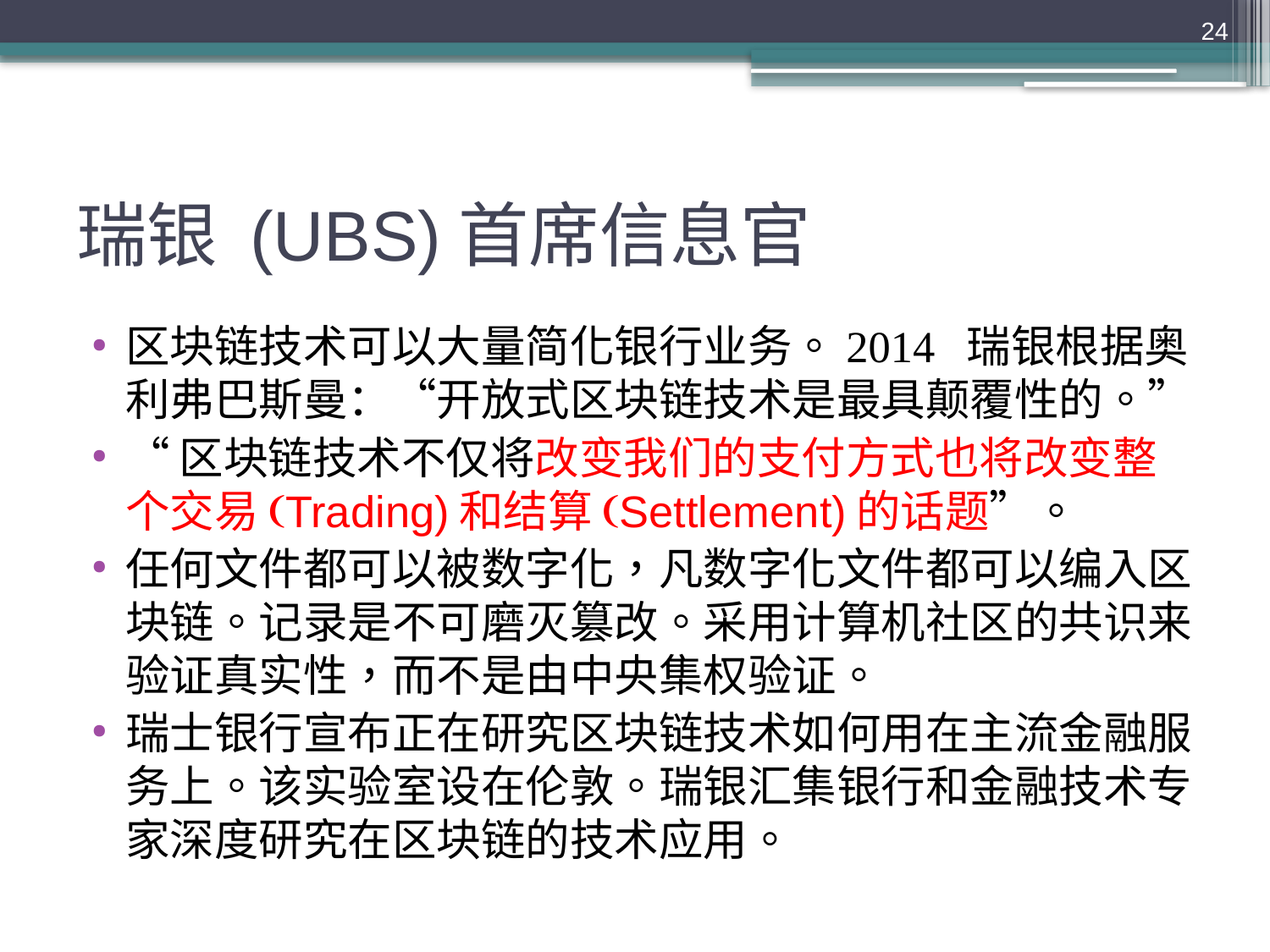

24

# 瑞银 (UBS)首席信息官
区块链技术可以大量简化银行业务。2014 瑞银根据奥利弗巴斯曼：“开放式区块链技术是最具颠覆性的。”
“区块链技术不仅将改变我们的支付方式也将改变整个交易(Trading)和结算(Settlement)的话题”。
任何文件都可以被数字化，凡数字化文件都可以编入区块链。记录是不可磨灭篡改。采用计算机社区的共识来验证真实性，而不是由中央集权验证。
瑞士银行宣布正在研究区块链技术如何用在主流金融服务上。该实验室设在伦敦。瑞银汇集银行和金融技术专家深度研究在区块链的技术应用。